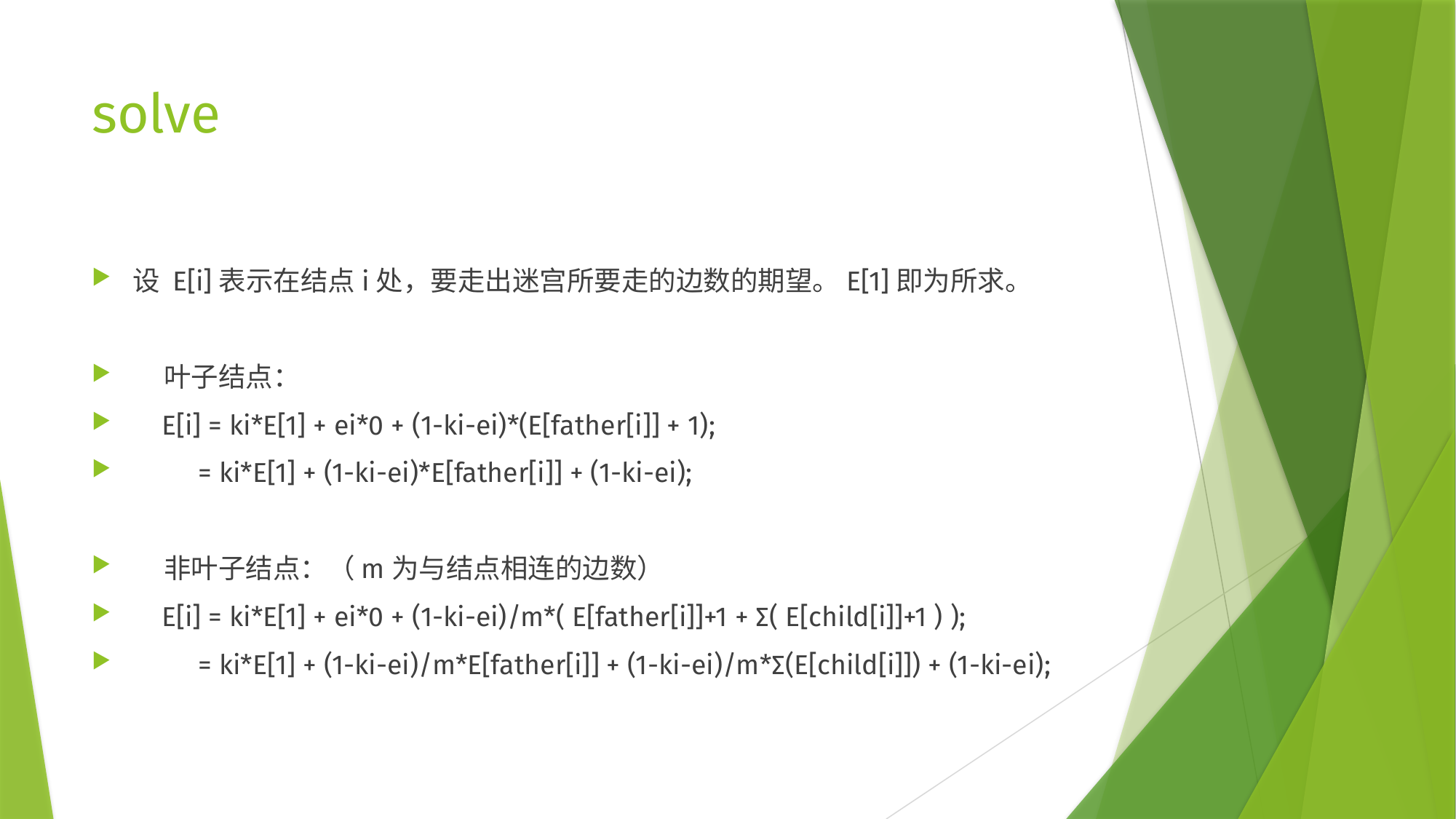

# solve
设 E[i]表示在结点i处，要走出迷宫所要走的边数的期望。E[1]即为所求。

    叶子结点：
    E[i] = ki*E[1] + ei*0 + (1-ki-ei)*(E[father[i]] + 1);
         = ki*E[1] + (1-ki-ei)*E[father[i]] + (1-ki-ei);

    非叶子结点：（m为与结点相连的边数）
    E[i] = ki*E[1] + ei*0 + (1-ki-ei)/m*( E[father[i]]+1 + ∑( E[child[i]]+1 ) );
         = ki*E[1] + (1-ki-ei)/m*E[father[i]] + (1-ki-ei)/m*∑(E[child[i]]) + (1-ki-ei);